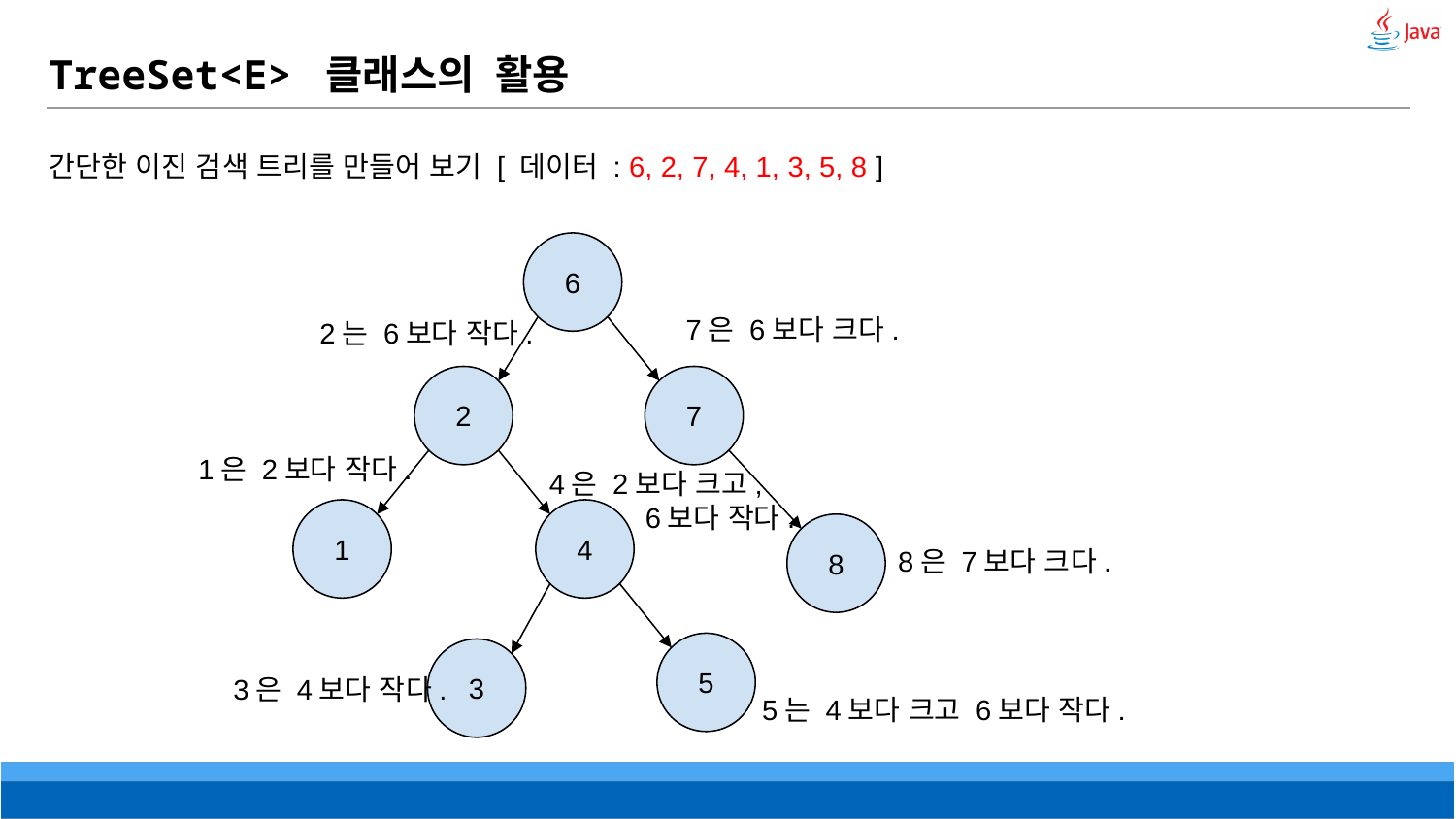

# TreeSet<E> 클래스의 활용
간단한 이진 검색 트리를 만들어 보기 [ 데이터 : 6, 2, 7, 4, 1, 3, 5, 8 ]
6
7은 6보다 크다.
2는 6보다 작다.
2
7
1은 2보다 작다.
4은 2보다 크고,
            6보다 작다.
1
4
8
8은 7보다 크다.
5
3
3은 4보다 작다.
5는 4보다 크고 6보다 작다.